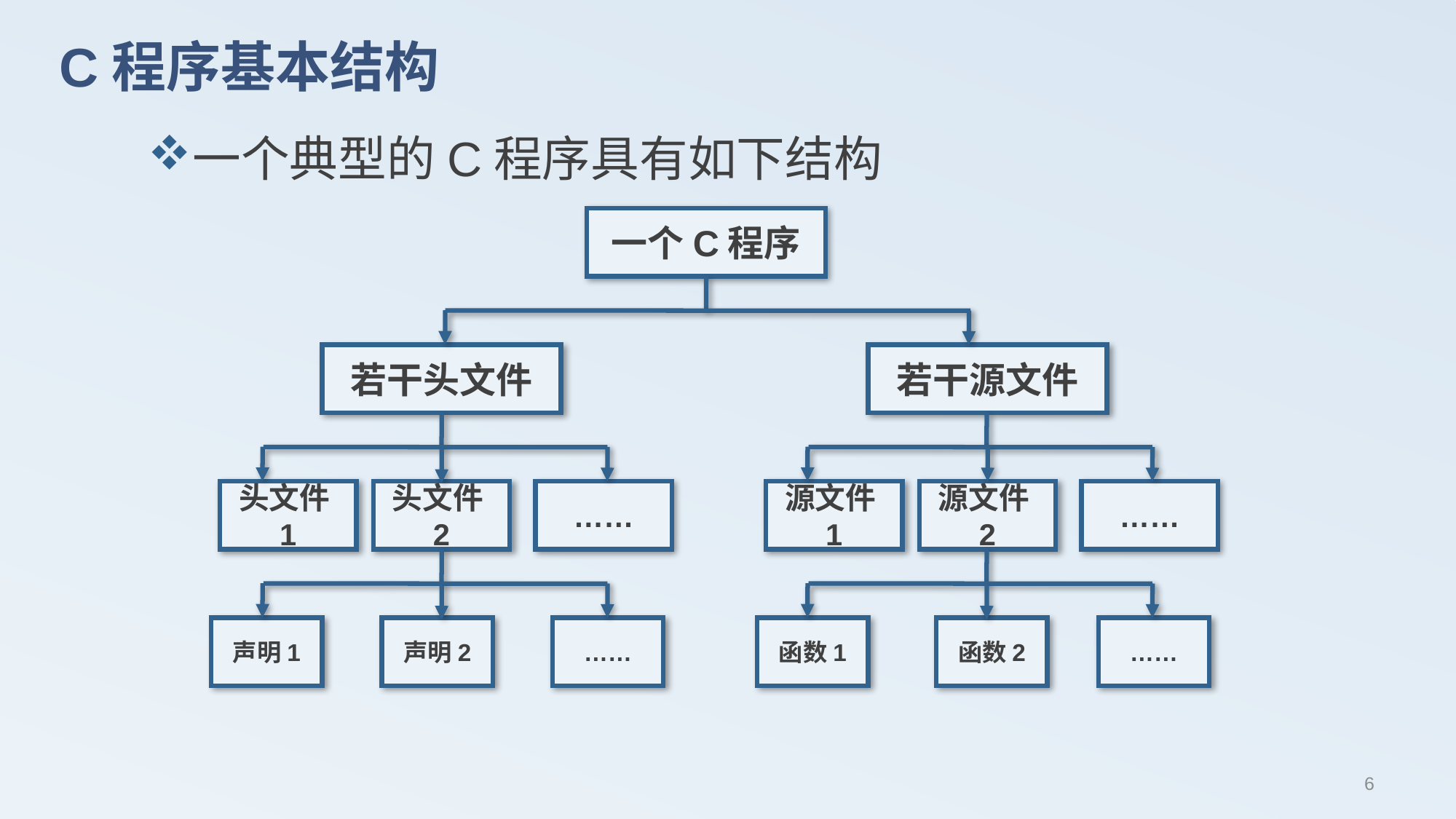

# C程序基本结构
一个典型的C程序具有如下结构
一个C程序
若干头文件
若干源文件
头文件1
头文件2
……
源文件1
源文件2
……
声明1
声明2
……
函数1
函数2
……